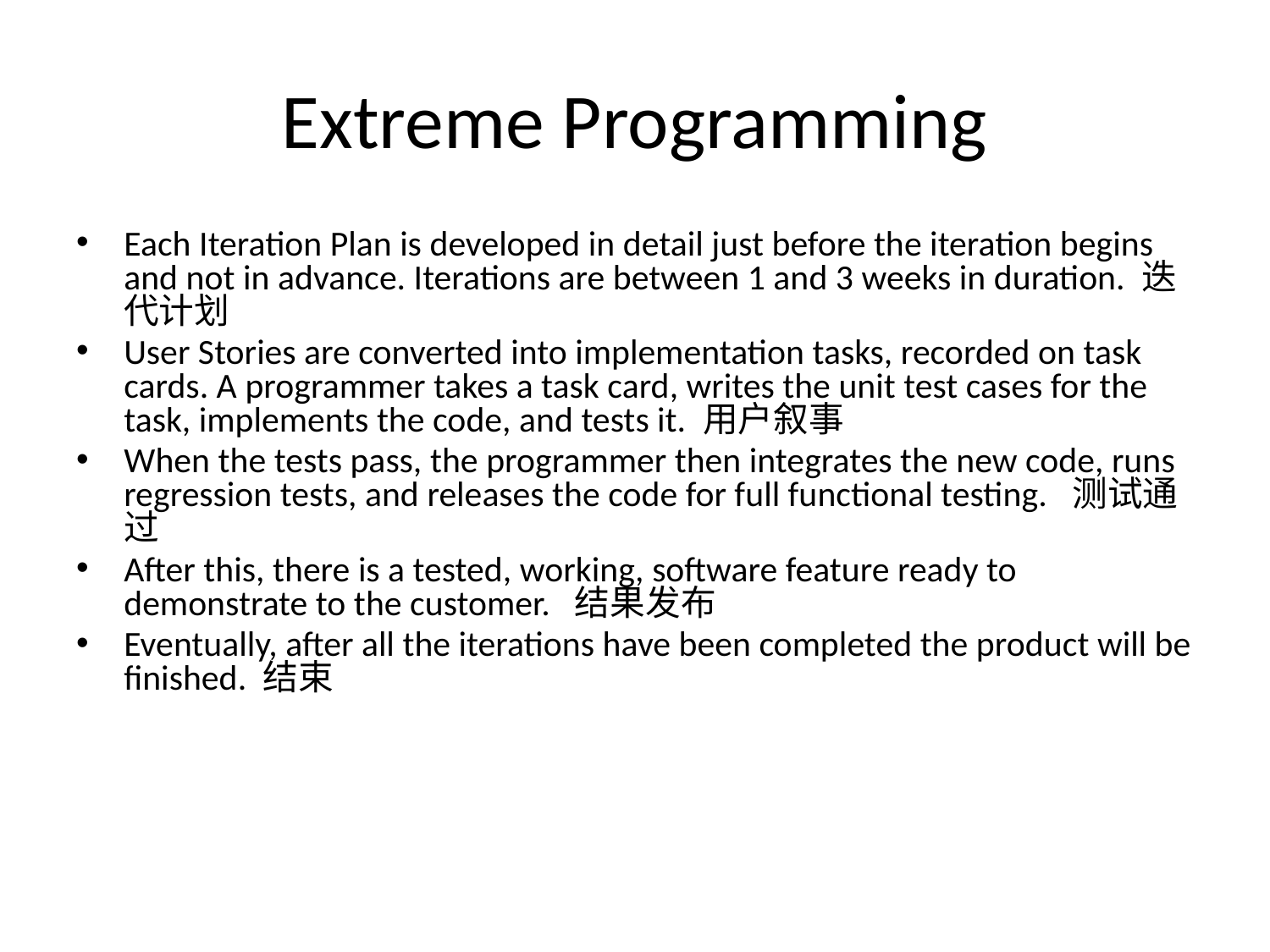

# Extreme Programming
Each Iteration Plan is developed in detail just before the iteration begins and not in advance. Iterations are between 1 and 3 weeks in duration. 迭代计划
User Stories are converted into implementation tasks, recorded on task cards. A programmer takes a task card, writes the unit test cases for the task, implements the code, and tests it. 用户叙事
When the tests pass, the programmer then integrates the new code, runs regression tests, and releases the code for full functional testing.  测试通过
After this, there is a tested, working, software feature ready to demonstrate to the customer.  结果发布
Eventually, after all the iterations have been completed the product will be finished. 结束